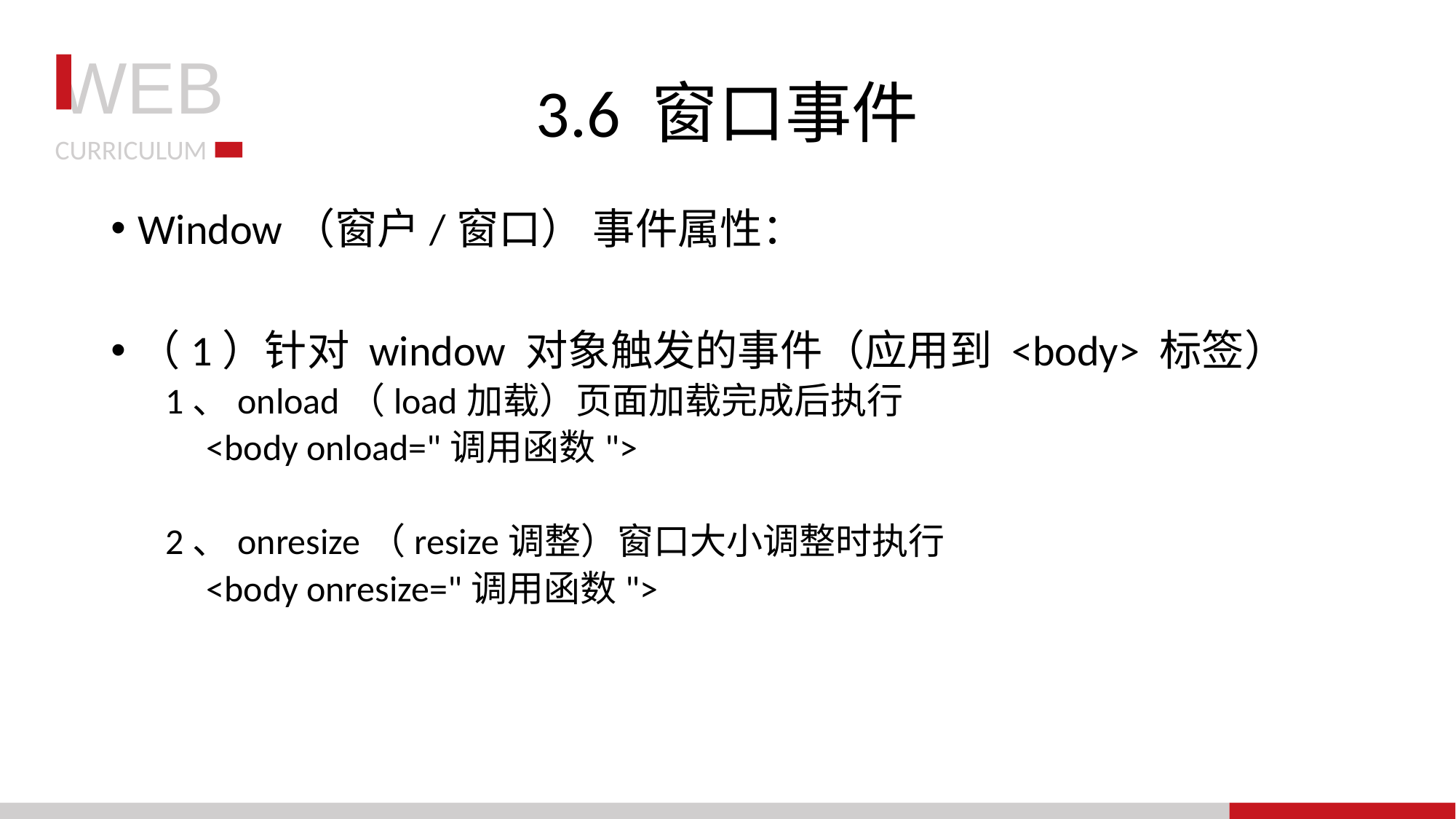

# 3.6 窗口事件
Window（窗户/窗口） 事件属性：

（1）针对 window 对象触发的事件（应用到 <body> 标签）
1、onload（load加载）页面加载完成后执行
     <body onload="调用函数">

2、onresize（resize调整）窗口大小调整时执行
     <body onresize="调用函数">